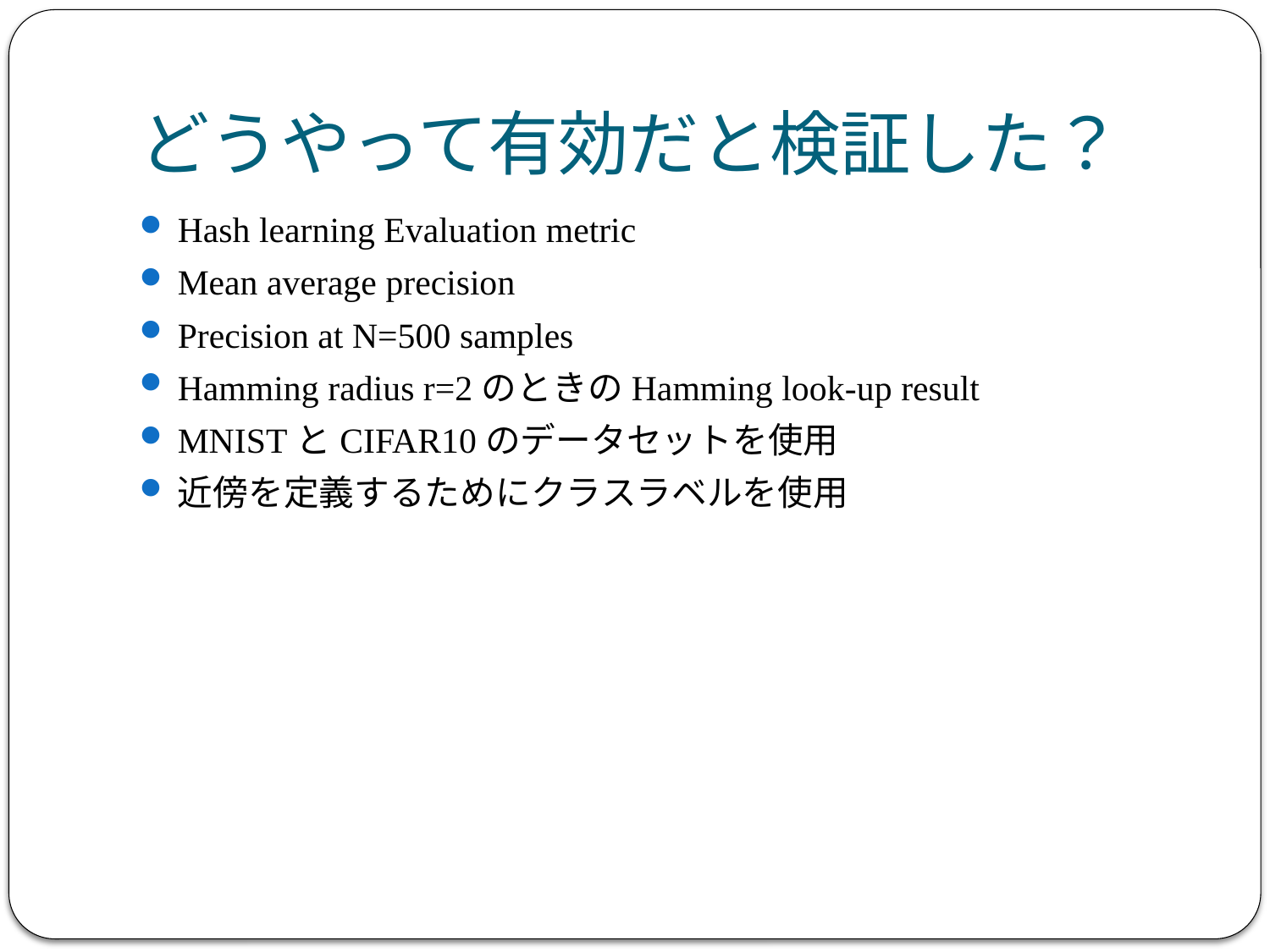

# どうやって有効だと検証した？
Hash learning Evaluation metric
Mean average precision
Precision at N=500 samples
Hamming radius r=2のときのHamming look-up result
MNISTとCIFAR10のデータセットを使用
近傍を定義するためにクラスラベルを使用